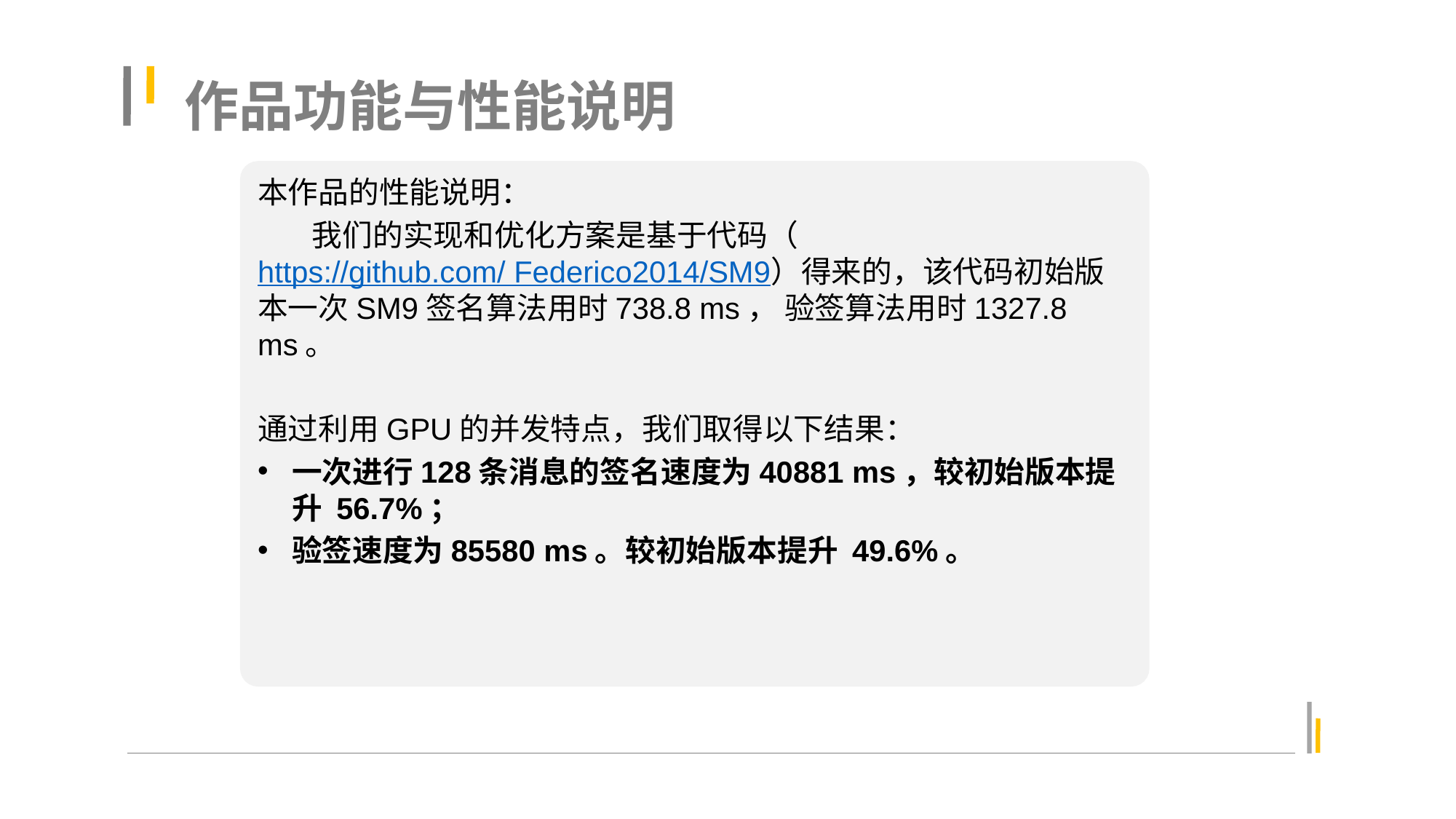

作品功能与性能说明
本作品的性能说明：
       我们的实现和优化方案是基于代码（https://github.com/ Federico2014/SM9）得来的，该代码初始版本一次SM9签名算法用时738.8 ms， 验签算法用时1327.8 ms。

通过利用GPU的并发特点，我们取得以下结果：
一次进行128条消息的签名速度为40881 ms，较初始版本提升 56.7%；
验签速度为85580 ms。较初始版本提升 49.6%。